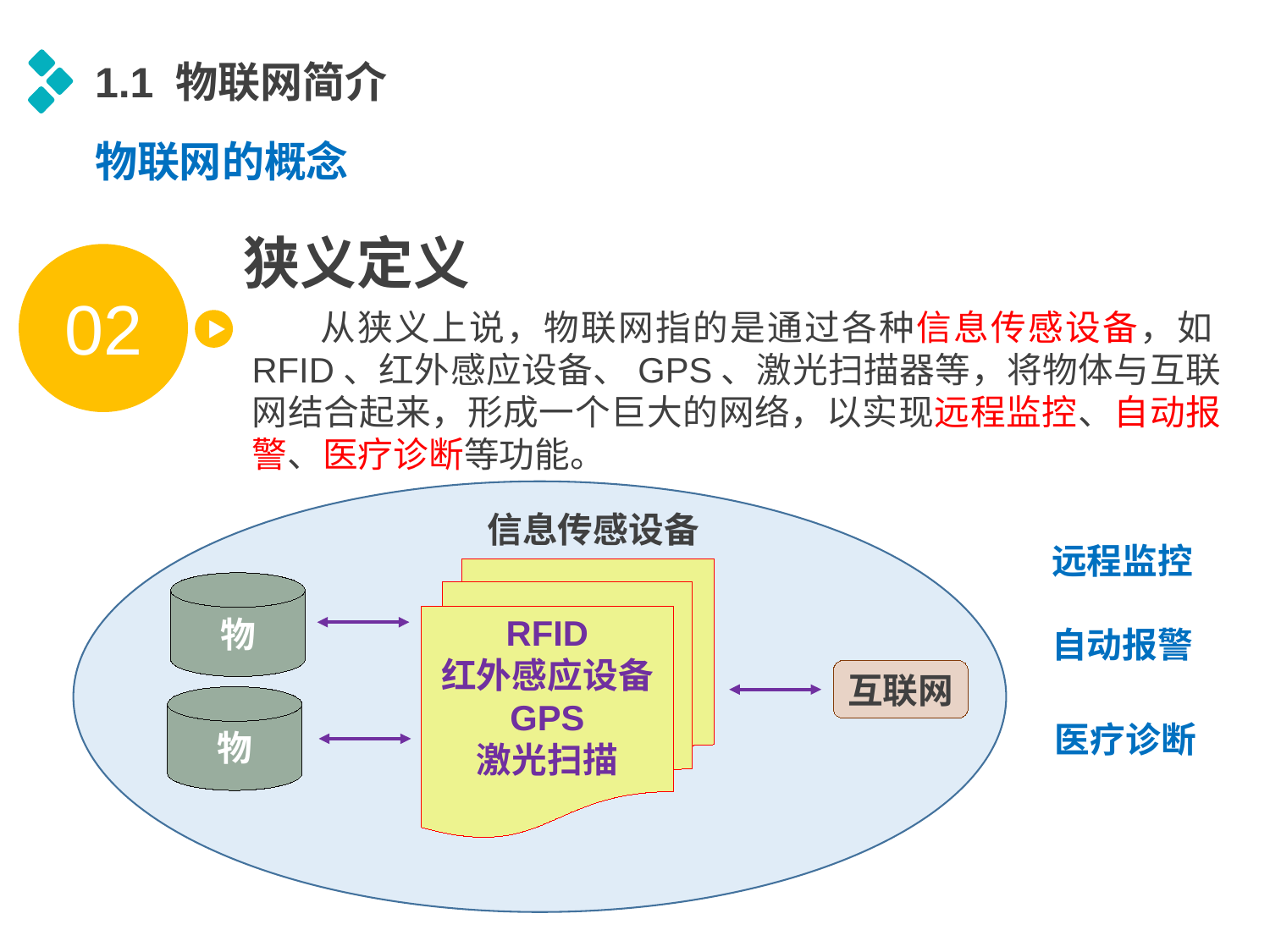

1.1 物联网简介

物联网的概念
狭义定义

02
      从狭义上说，物联网指的是通过各种信息传感设备，如RFID、红外感应设备、GPS、激光扫描器等，将物体与互联网结合起来，形成一个巨大的网络，以实现远程监控、自动报警、医疗诊断等功能。

信息传感设备
远程监控
RFID
红外感应设备
GPS
激光扫描

物
自动报警
互联网
物
医疗诊断
延时符